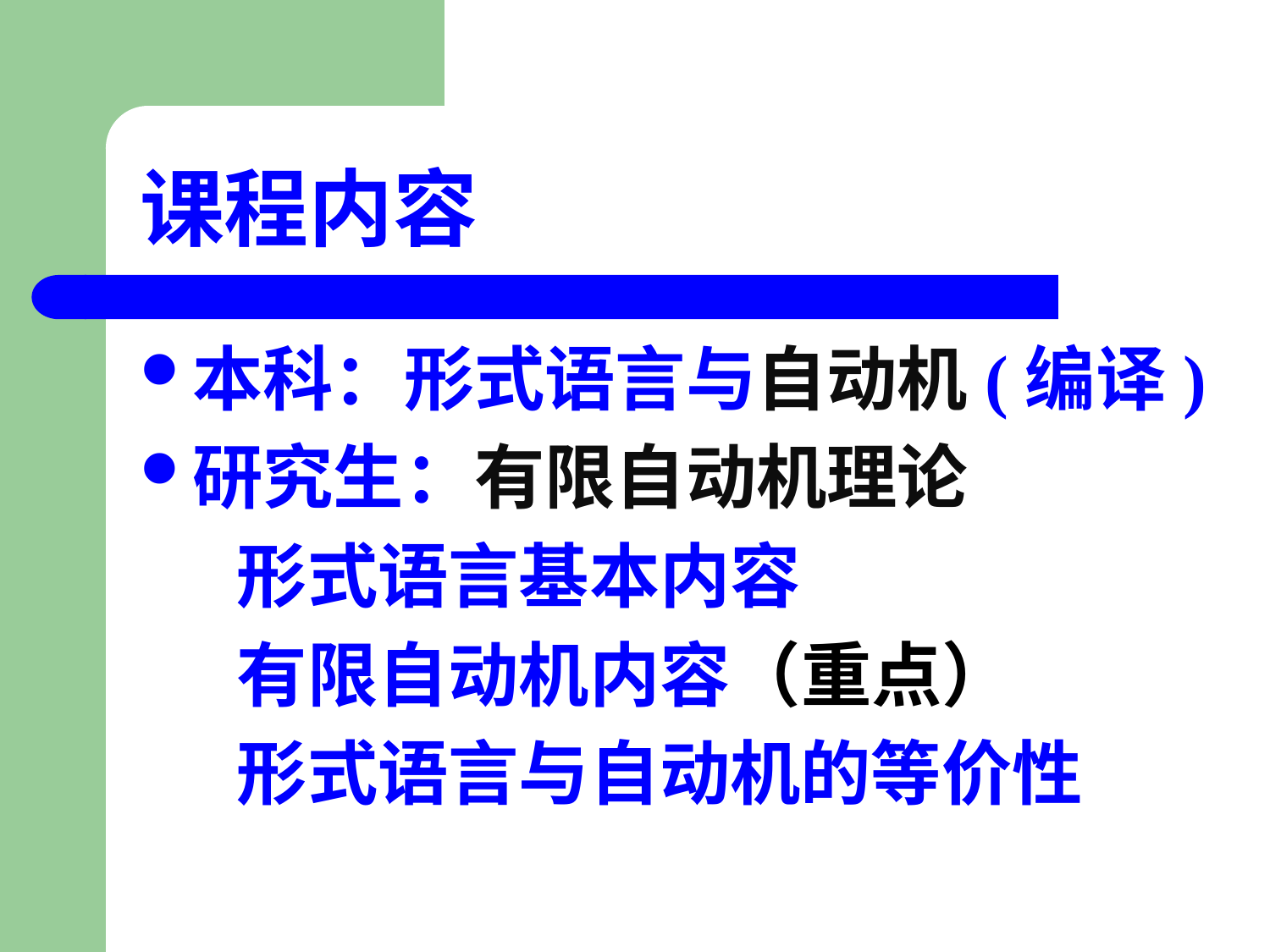

# 课程内容
本科：形式语言与自动机(编译)
研究生：有限自动机理论
     形式语言基本内容
     有限自动机内容（重点）
     形式语言与自动机的等价性